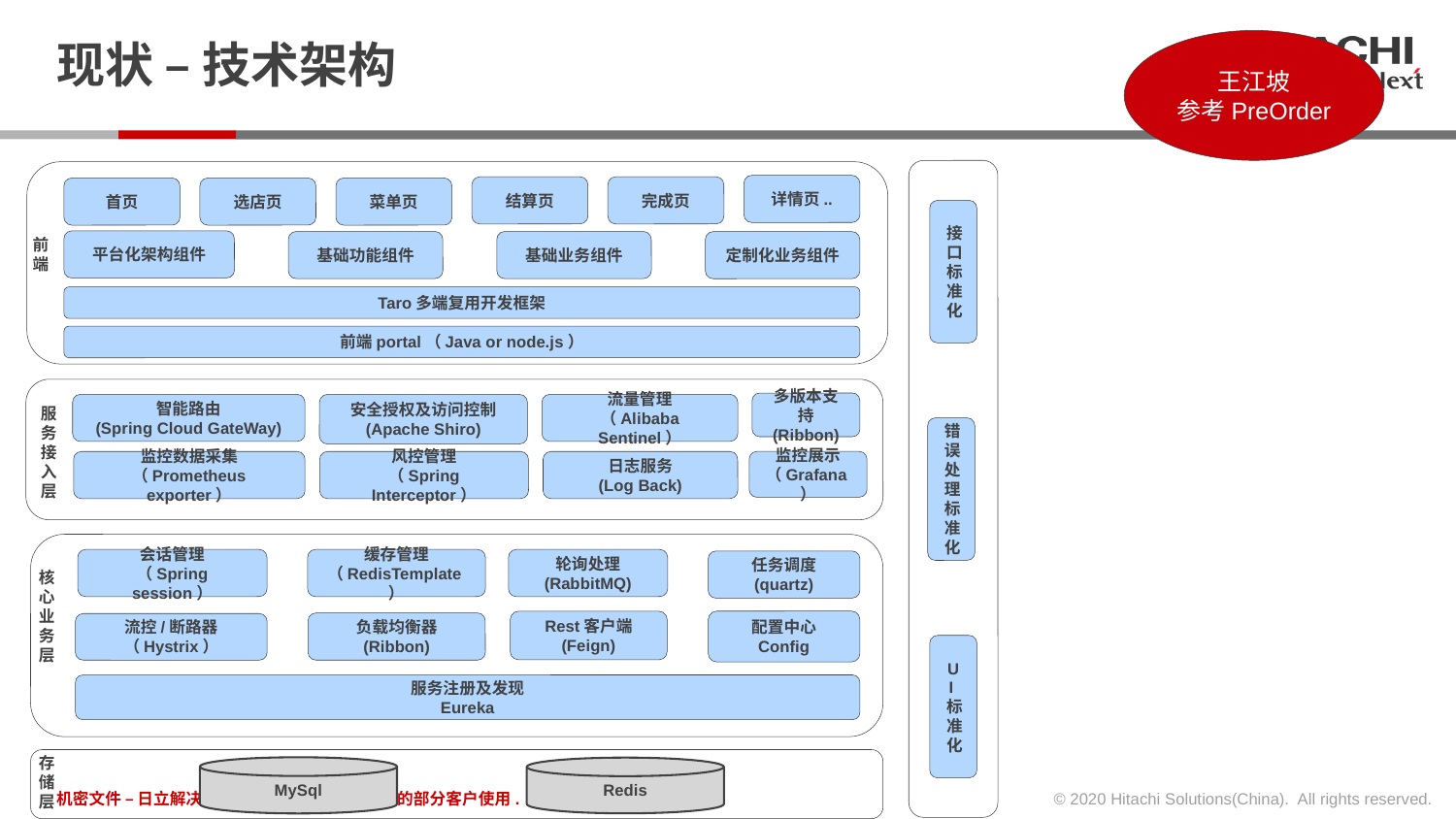

# 现状 – 技术架构
王江坡
参考PreOrder

详情页..
结算页
完成页
首页
选店页
菜单页
接口标准化
前端
平台化架构组件
基础功能组件
基础业务组件
定制化业务组件
Taro多端复用开发框架
服务注册及发现
Eureka
前端portal（Java or node.js）
多版本支持
(Ribbon)

智能路由
(Spring Cloud GateWay)
安全授权及访问控制
(Apache Shiro)
流量管理
（Alibaba Sentinel）
服务接入层
错误处理标准化

监控展示
（Grafana）
监控数据采集
（Prometheus exporter）
风控管理
（Spring Interceptor）
日志服务
(Log Back)

流控/断路器
（Hystrix）
负载均衡器
(Ribbon)
会话管理
（Spring session）
缓存管理
（RedisTemplate）
轮询处理
(RabbitMQ)
任务调度
(quartz)
Rest客户端
(Feign)
配置中心
Config
核心业务层
UI标准化
存储层

MySql
Redis